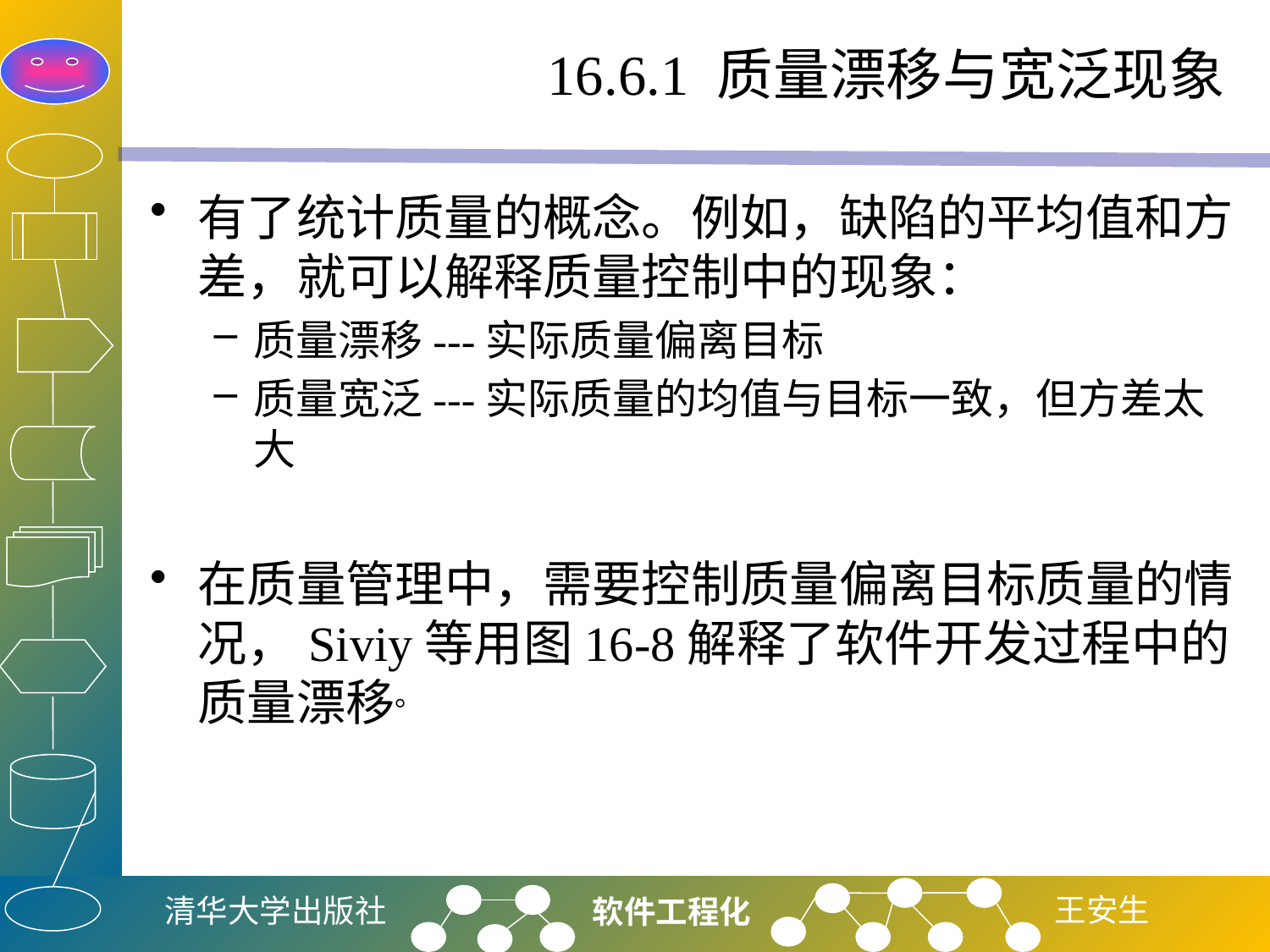

# 16.6.1 质量漂移与宽泛现象
有了统计质量的概念。例如，缺陷的平均值和方差，就可以解释质量控制中的现象：
质量漂移---实际质量偏离目标
质量宽泛---实际质量的均值与目标一致，但方差太大

在质量管理中，需要控制质量偏离目标质量的情况，Siviy等用图16-8解释了软件开发过程中的质量漂移。